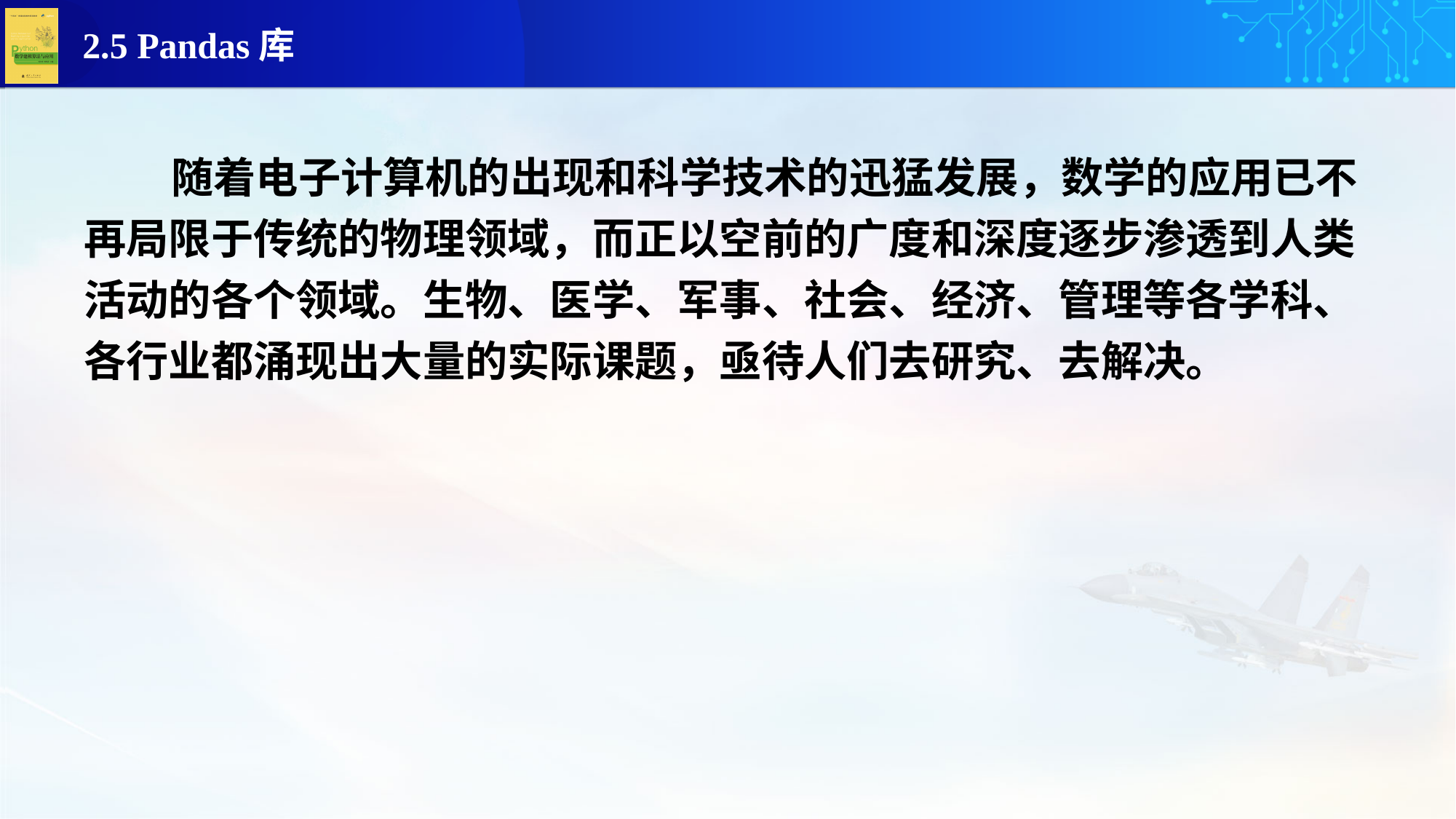

随着电子计算机的出现和科学技术的迅猛发展，数学的应用已不再局限于传统的物理领域，而正以空前的广度和深度逐步渗透到人类活动的各个领域。生物、医学、军事、社会、经济、管理等各学科、各行业都涌现出大量的实际课题，亟待人们去研究、去解决。